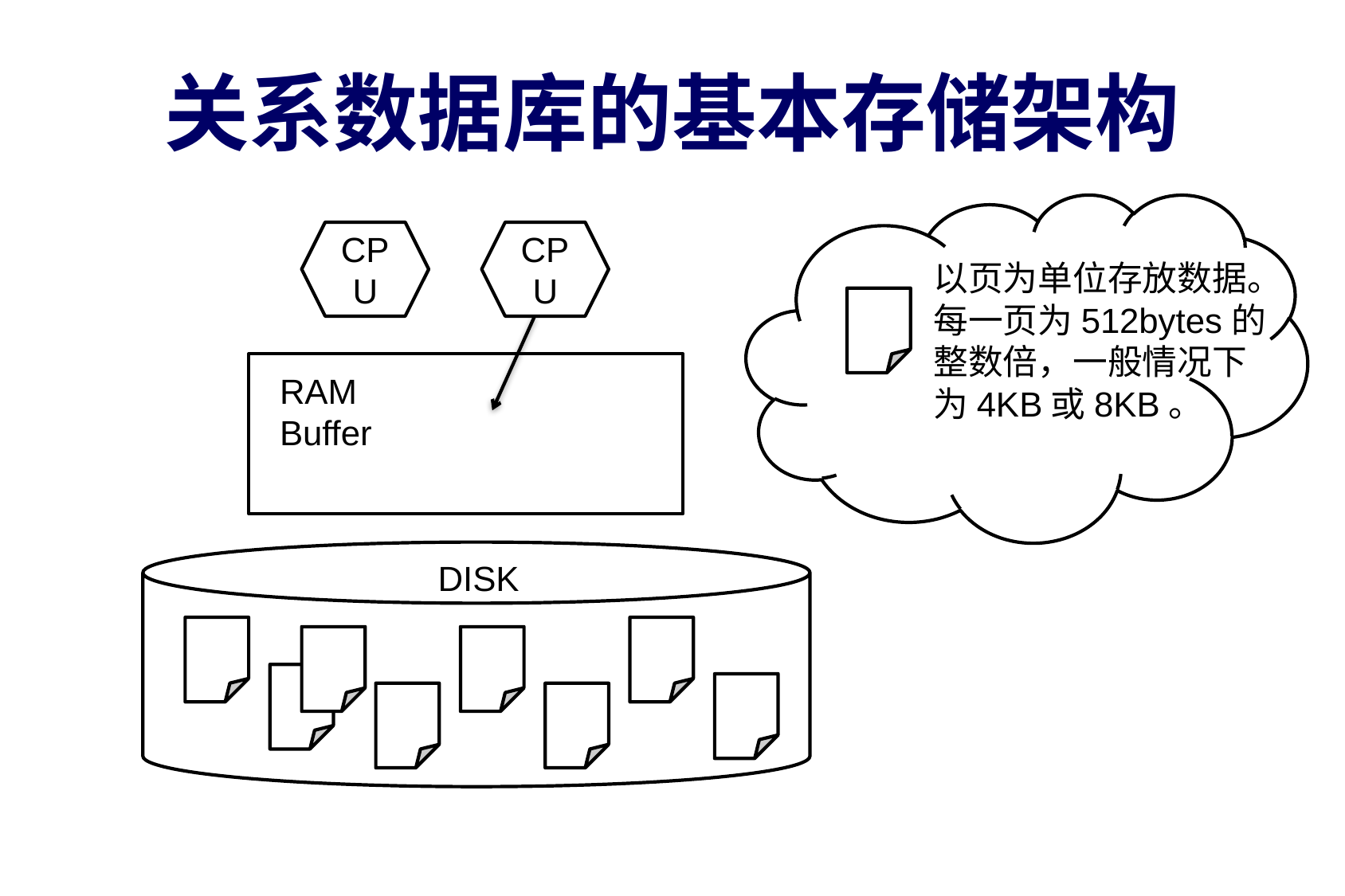

# 关系数据库的基本存储架构

CPU
CPU
以页为单位存放数据。
每一页为512bytes的
整数倍，一般情况下
为4KB或8KB。

RAM
Buffer

DISK